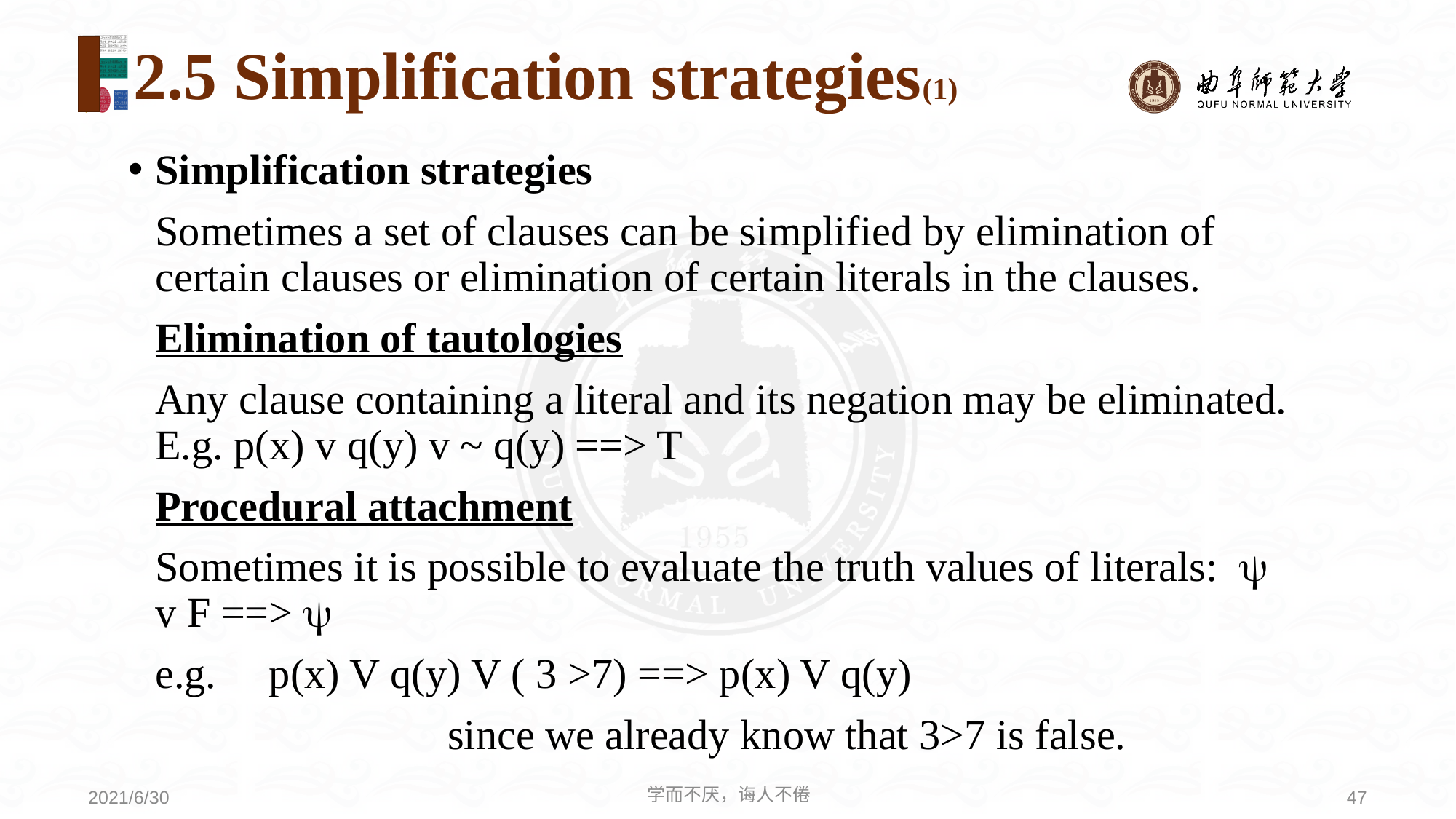

2.5 Simplification strategies(1)
Simplification strategies
	Sometimes a set of clauses can be simplified by elimination of certain clauses or elimination of certain literals in the clauses.
	Elimination of tautologies
	Any clause containing a literal and its negation may be eliminated. E.g. p(x) v q(y) v ~ q(y) ==> T
	Procedural attachment
	Sometimes it is possible to evaluate the truth values of literals:  ψ v F ==> ψ
	e.g.     p(x) V q(y) V ( 3 >7) ==> p(x) V q(y)
			       since we already know that 3>7 is false.
学而不厌，诲人不倦
47
2021/6/30